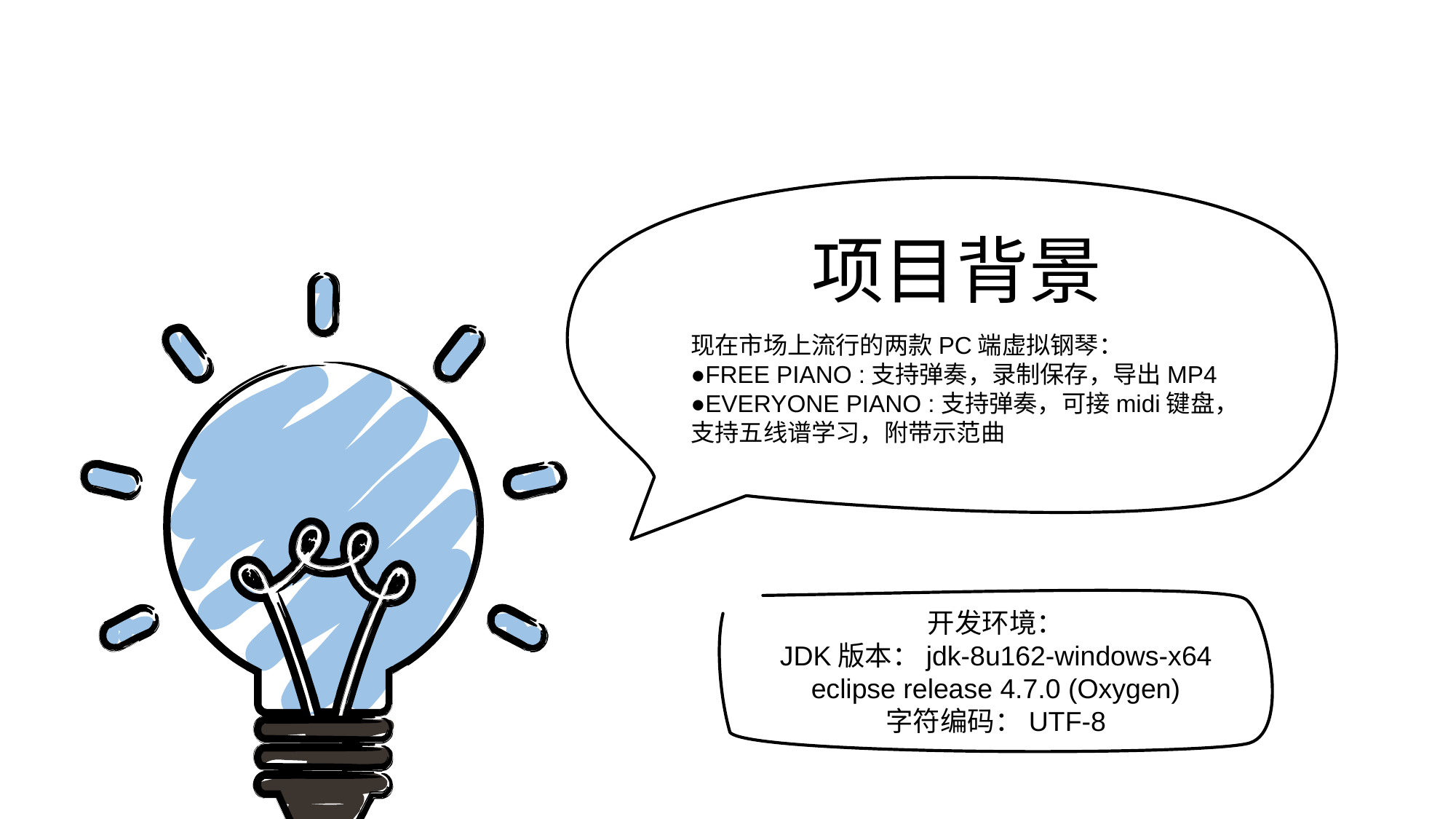

项目背景

现在市场上流行的两款PC端虚拟钢琴：
●FREE PIANO :支持弹奏，录制保存，导出MP4
●EVERYONE PIANO :支持弹奏，可接midi键盘，支持五线谱学习，附带示范曲
开发环境：
JDK版本：jdk-8u162-windows-x64
eclipse release 4.7.0 (Oxygen)
字符编码：UTF-8